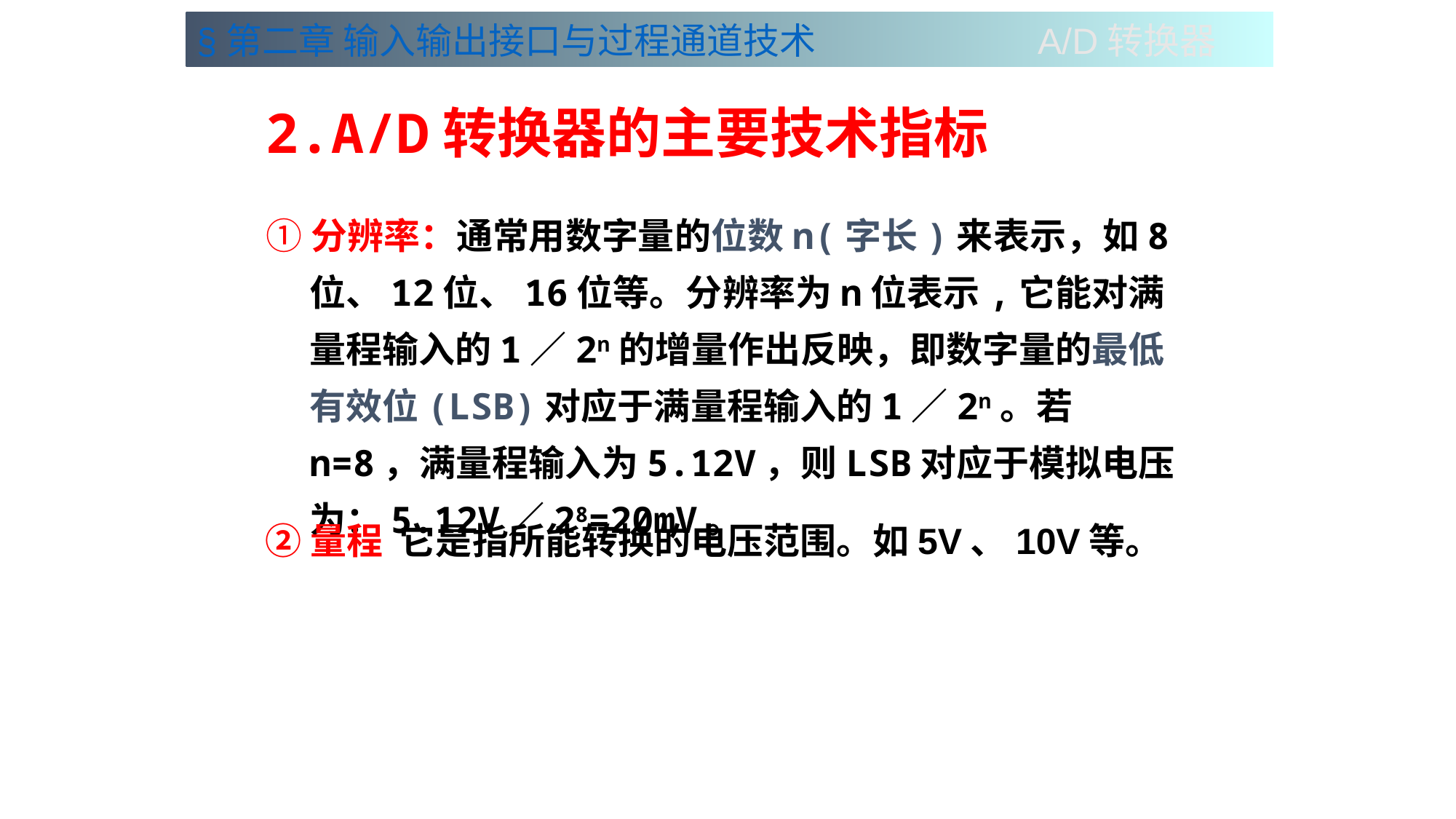

§第二章 输入输出接口与过程通道技术                          A/D转换器
# 2.A/D转换器的主要技术指标
①分辨率：通常用数字量的位数n(字长)来表示，如8位、12位、16位等。分辨率为n位表示,它能对满量程输入的1／2n的增量作出反映，即数字量的最低有效位(LSB)对应于满量程输入的1／2n。若n=8，满量程输入为5.12V，则LSB对应于模拟电压为：5.12V／28=20mV。
②量程  它是指所能转换的电压范围。如5V、10V等。